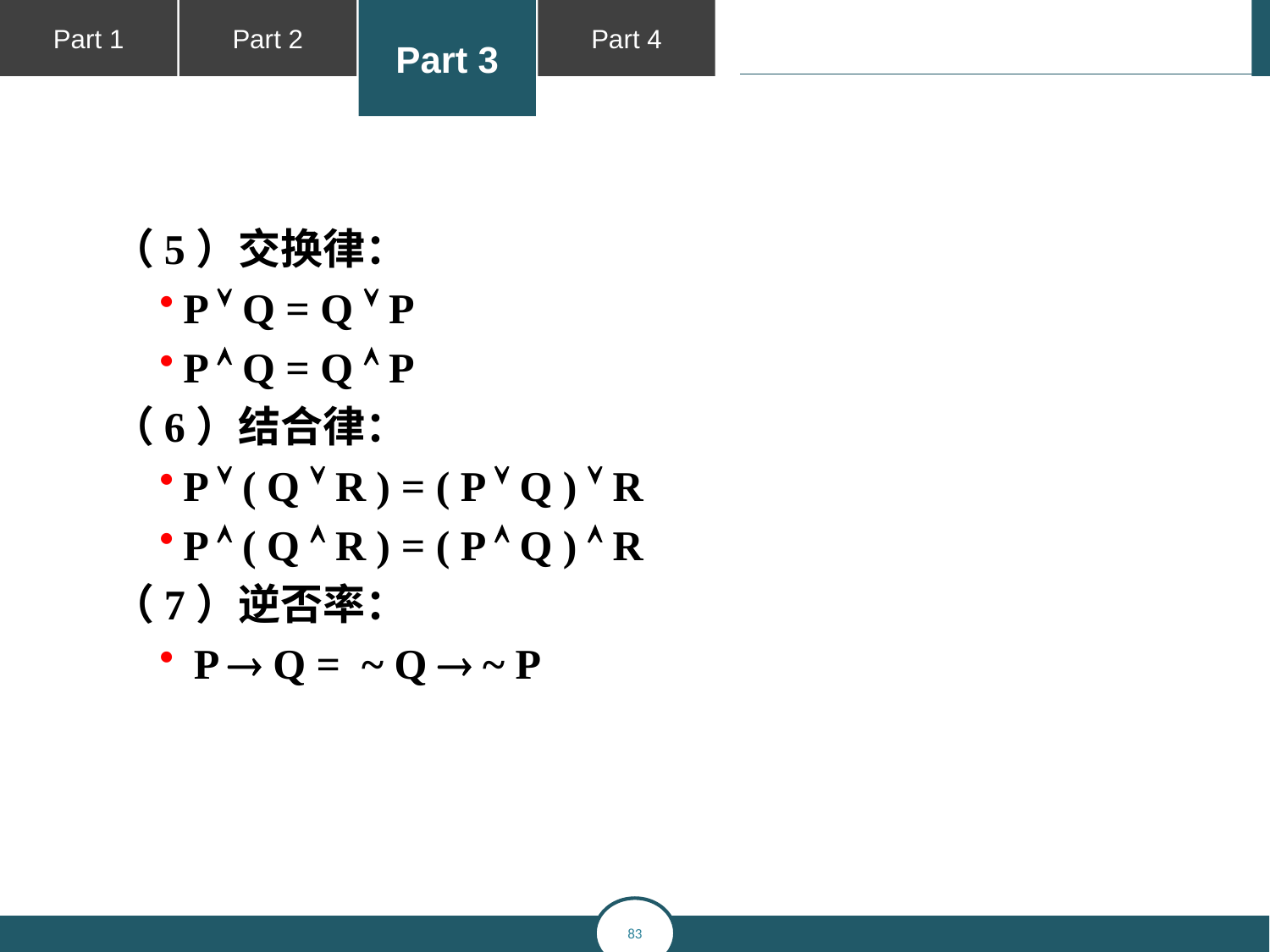

（5）交换律：
P ∨ Q = Q ∨ P
P ∧ Q = Q ∧ P
（6）结合律：
P ∨ ( Q ∨ R ) = ( P ∨ Q ) ∨ R
P ∧ ( Q ∧ R ) = ( P ∧ Q ) ∧ R
（7）逆否率：
 P → Q =  ~ Q → ~ P